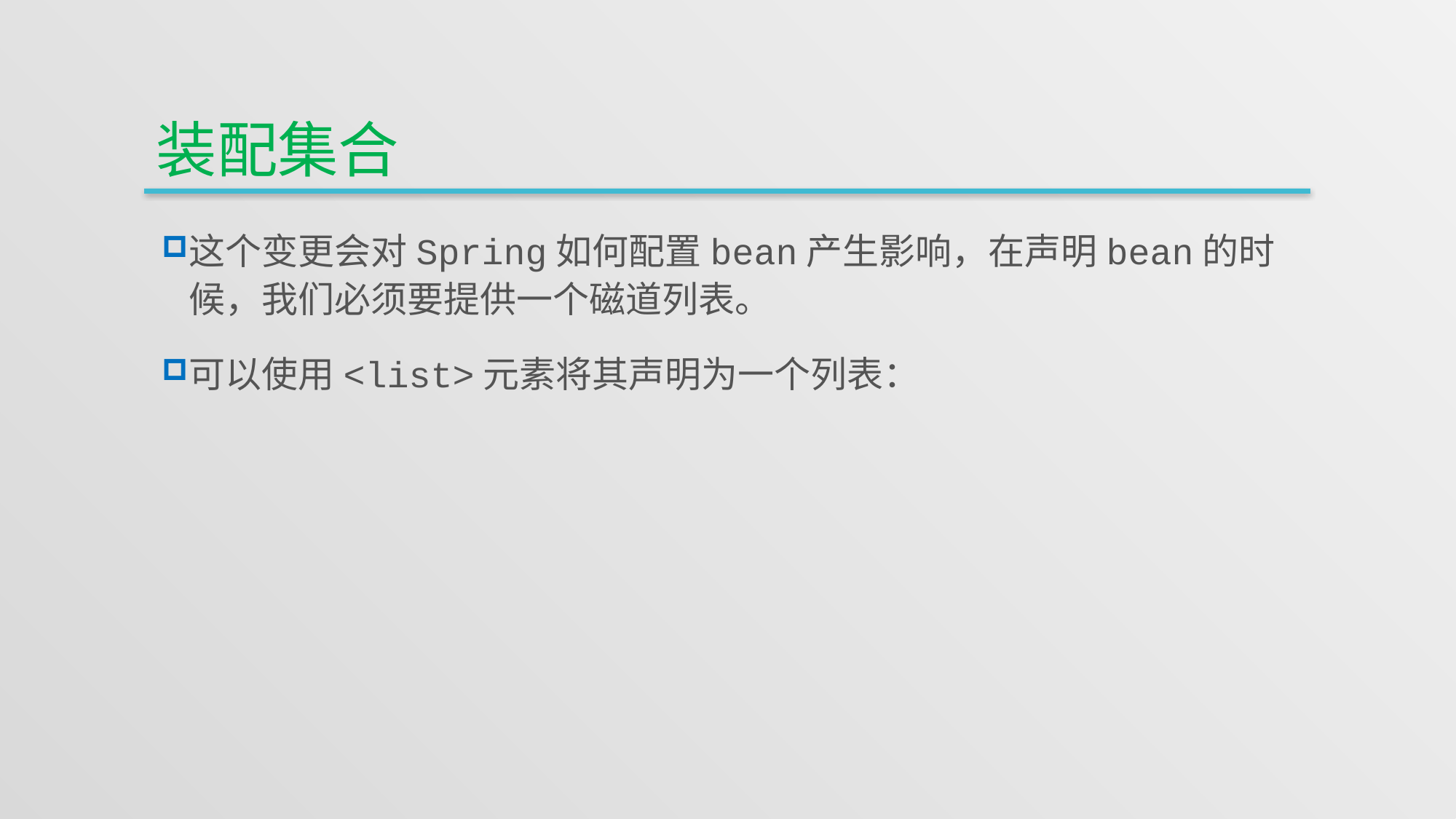

# 装配集合
这个变更会对Spring如何配置bean产生影响，在声明bean的时候，我们必须要提供一个磁道列表。
可以使用<list>元素将其声明为一个列表：